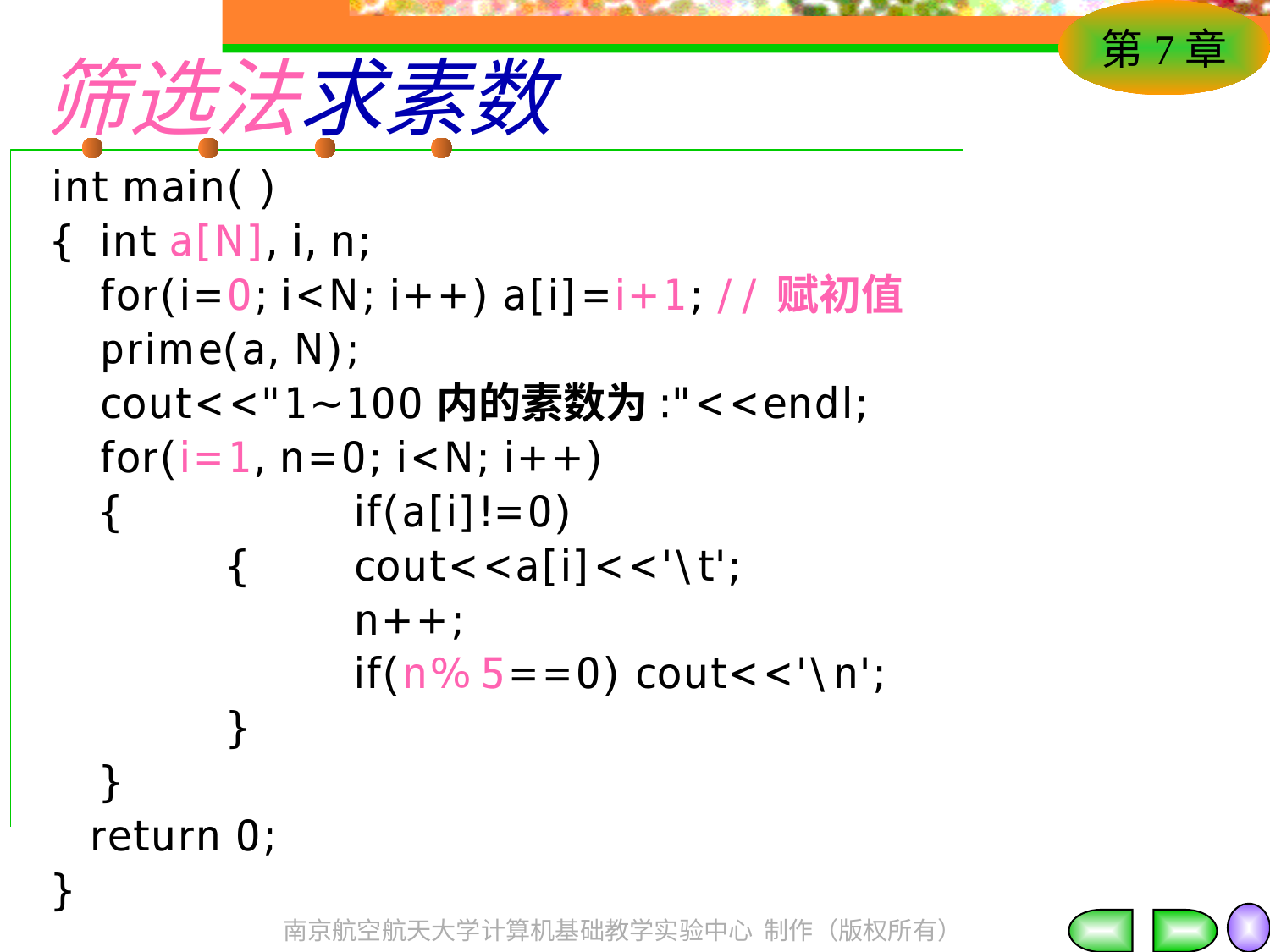

# 筛选法求素数
int main( )
{	int a[N], i, n;
	for(i=0; i<N; i++) a[i]=i+1; //赋初值
	prime(a, N);
	cout<<"1~100内的素数为:"<<endl;
	for(i=1, n=0; i<N; i++)
	{		if(a[i]!=0)
		{	cout<<a[i]<<'\t';
			n++;
			if(n%5==0) cout<<'\n';
		}
	}
   return 0;
}